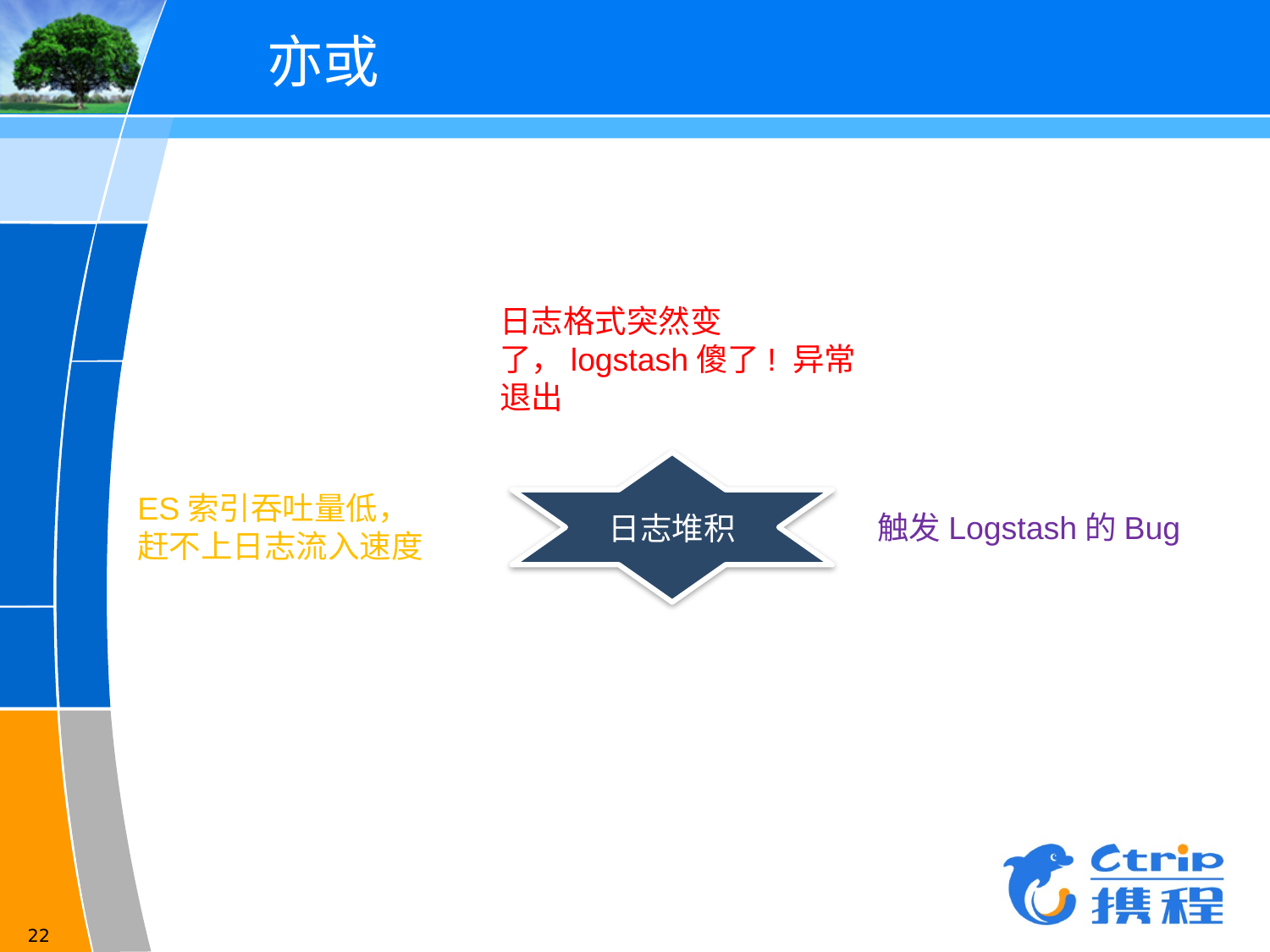

# 亦或
日志格式突然变了，logstash傻了! 异常退出
日志堆积
ES索引吞吐量低，赶不上日志流入速度
触发Logstash的Bug
22